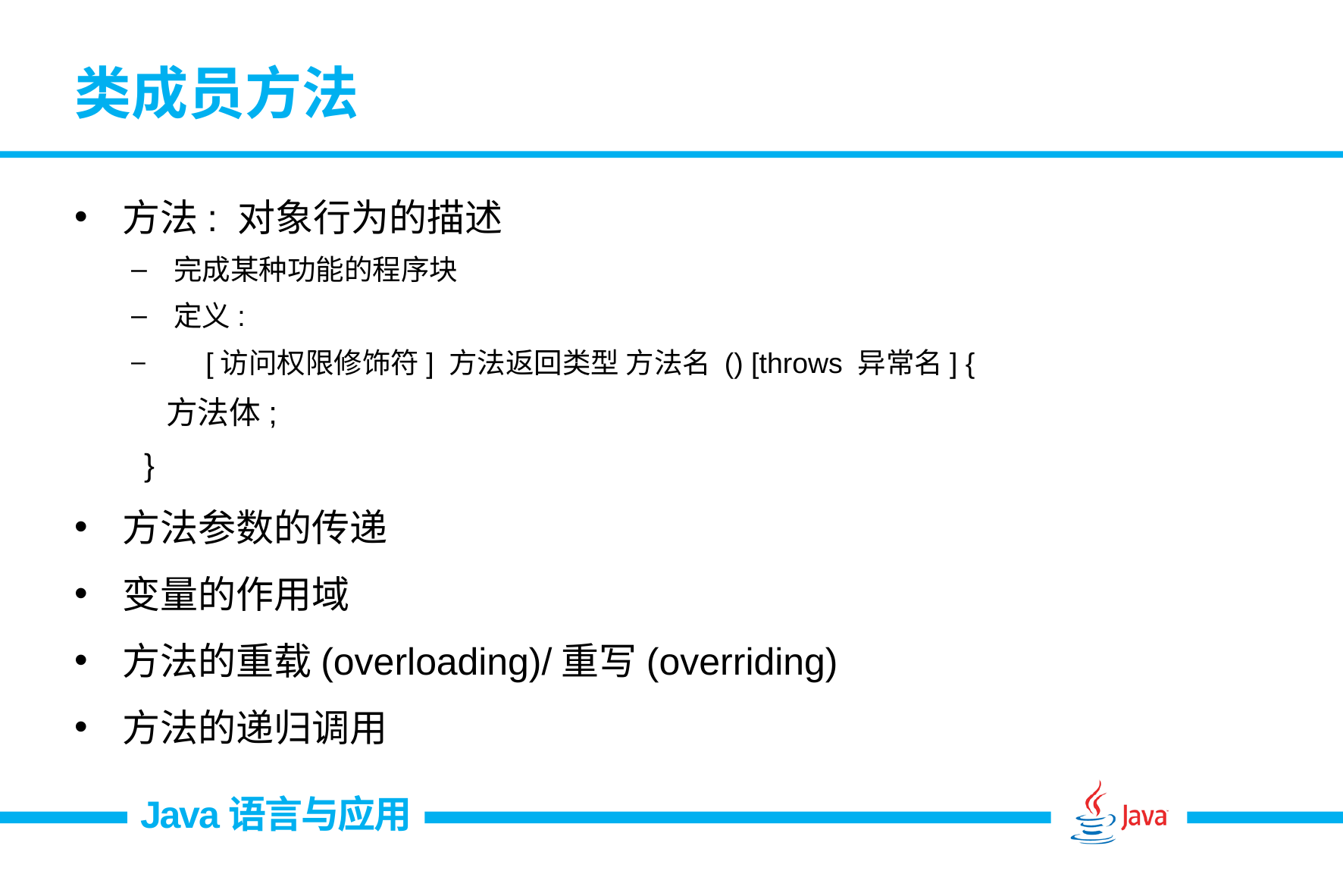

10
# 类成员方法
方法: 对象行为的描述
完成某种功能的程序块
定义:
    [访问权限修饰符] 方法返回类型 方法名 () [throws 异常名] {
            方法体;
        }
方法参数的传递
变量的作用域
方法的重载(overloading)/重写(overriding)
方法的递归调用